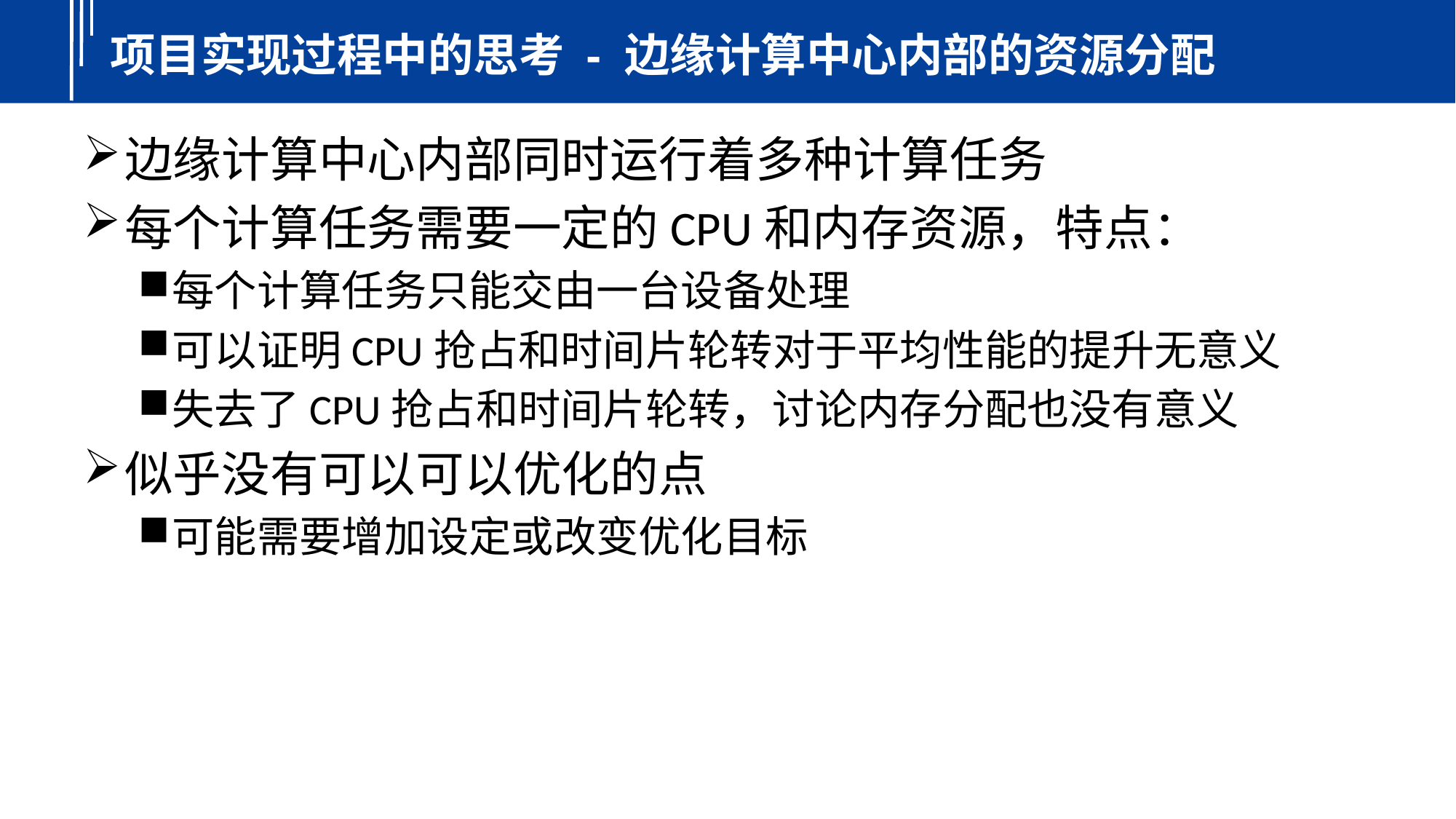

# 项目实现过程中的思考 - 边缘计算中心内部的资源分配
边缘计算中心内部同时运行着多种计算任务
每个计算任务需要一定的CPU和内存资源，特点：
每个计算任务只能交由一台设备处理
可以证明CPU抢占和时间片轮转对于平均性能的提升无意义
失去了CPU抢占和时间片轮转，讨论内存分配也没有意义
似乎没有可以可以优化的点
可能需要增加设定或改变优化目标